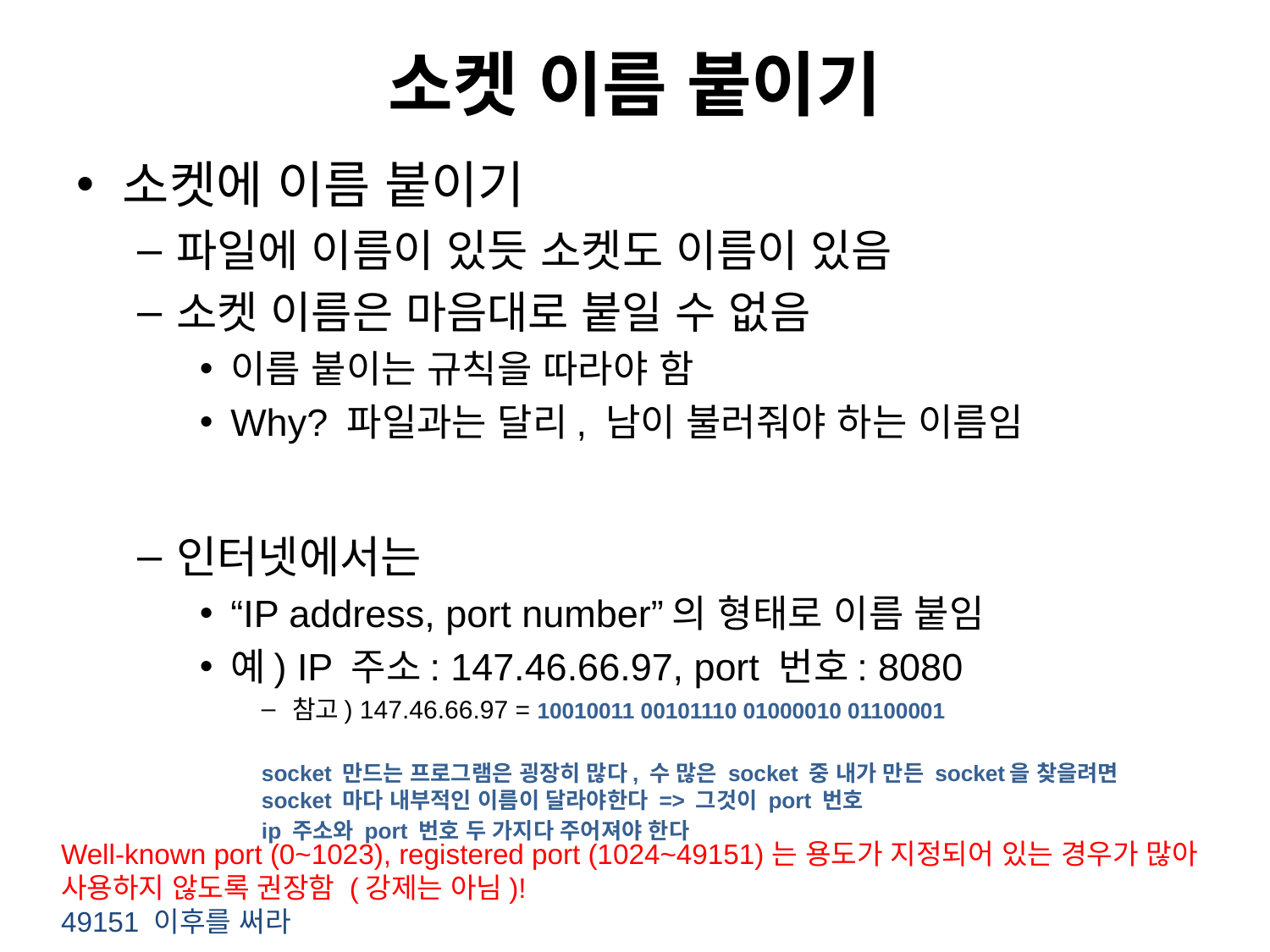

# 소켓 이름 붙이기
소켓에 이름 붙이기
파일에 이름이 있듯 소켓도 이름이 있음
소켓 이름은 마음대로 붙일 수 없음
이름 붙이는 규칙을 따라야 함
Why? 파일과는 달리, 남이 불러줘야 하는 이름임

인터넷에서는
“IP address, port number”의 형태로 이름 붙임
예) IP 주소: 147.46.66.97, port 번호: 8080
참고) 147.46.66.97 = 10010011 00101110 01000010 01100001

socket 만드는 프로그램은 굉장히 많다, 수 많은 socket 중 내가 만든 socket을 찾을려면 socket 마다 내부적인 이름이 달라야한다 => 그것이 port 번호
ip 주소와 port 번호 두 가지다 주어져야 한다
Well-known port (0~1023), registered port (1024~49151)는 용도가 지정되어 있는 경우가 많아
사용하지 않도록 권장함 (강제는 아님)!
49151 이후를 써라